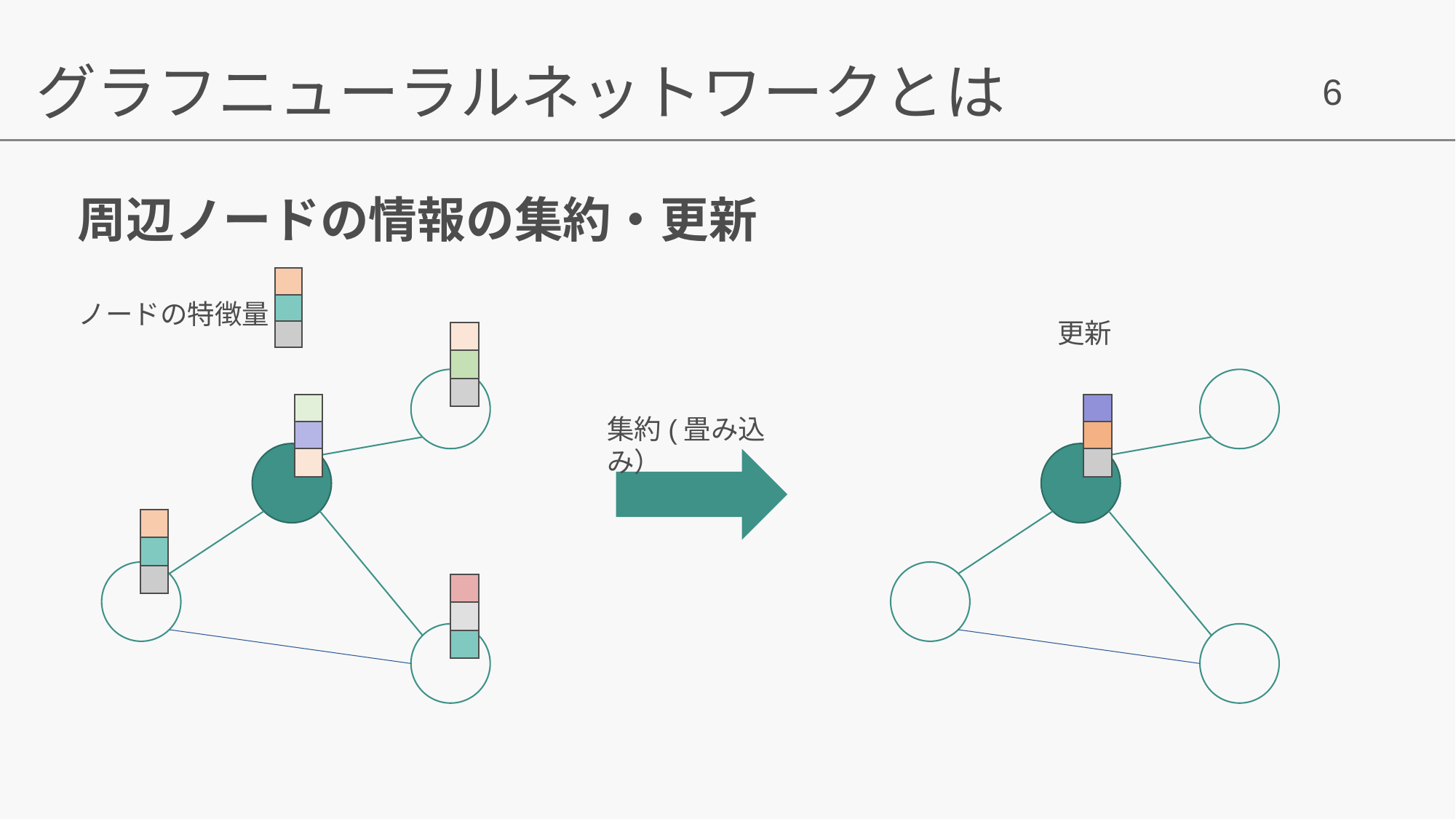

グラフニューラルネットワークとは

周辺ノードの情報の集約・更新

ノードの特徴量
更新

集約(畳み込み）